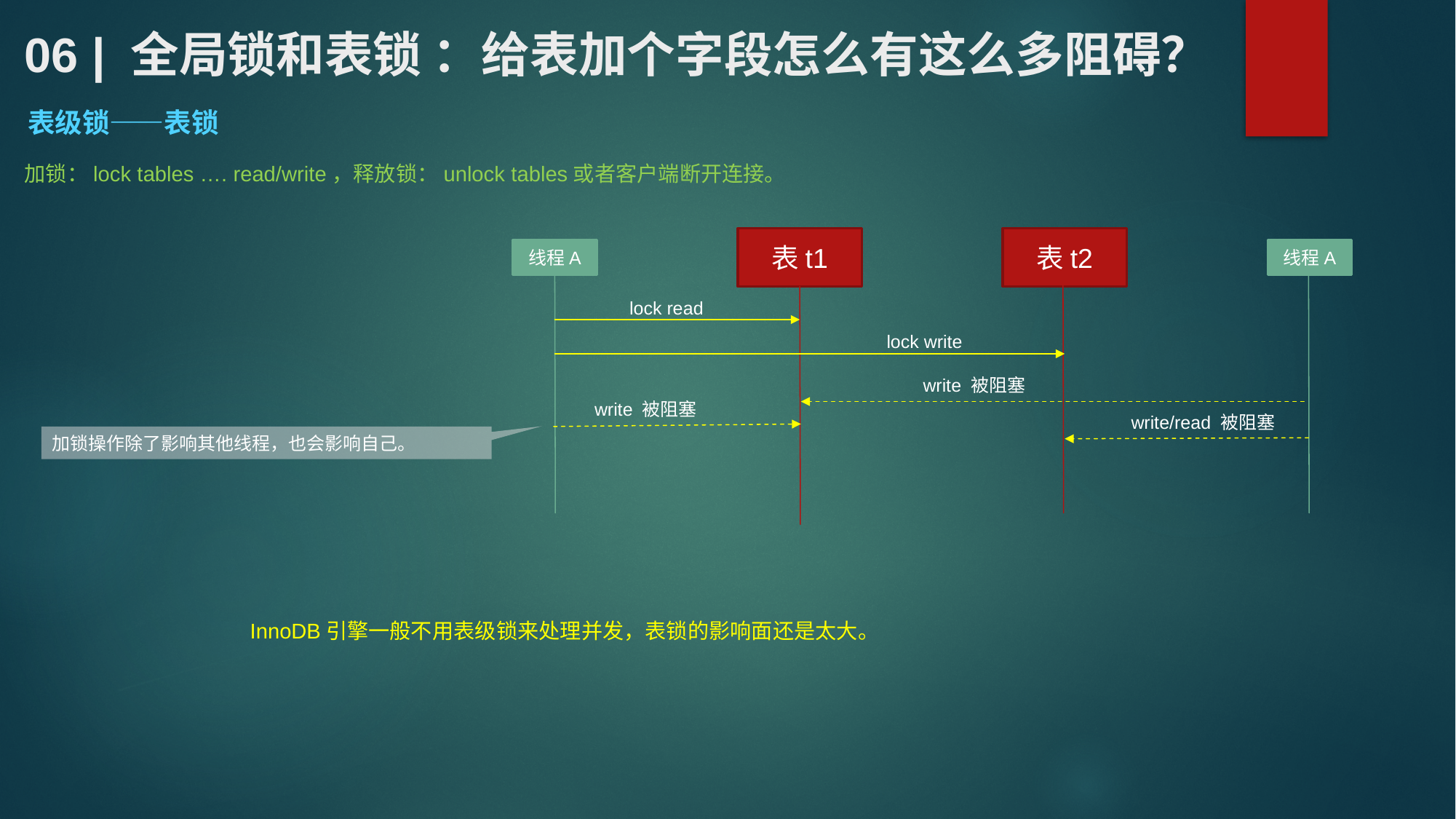

# 06 | 全局锁和表锁 ：给表加个字段怎么有这么多阻碍？
表级锁——表锁
加锁：lock tables …. read/write，释放锁：unlock tables或者客户端断开连接。
表t2
表t1
线程A
线程A
lock read
lock write
write 被阻塞
write 被阻塞
write/read 被阻塞
加锁操作除了影响其他线程，也会影响自己。
InnoDB引擎一般不用表级锁来处理并发，表锁的影响面还是太大。